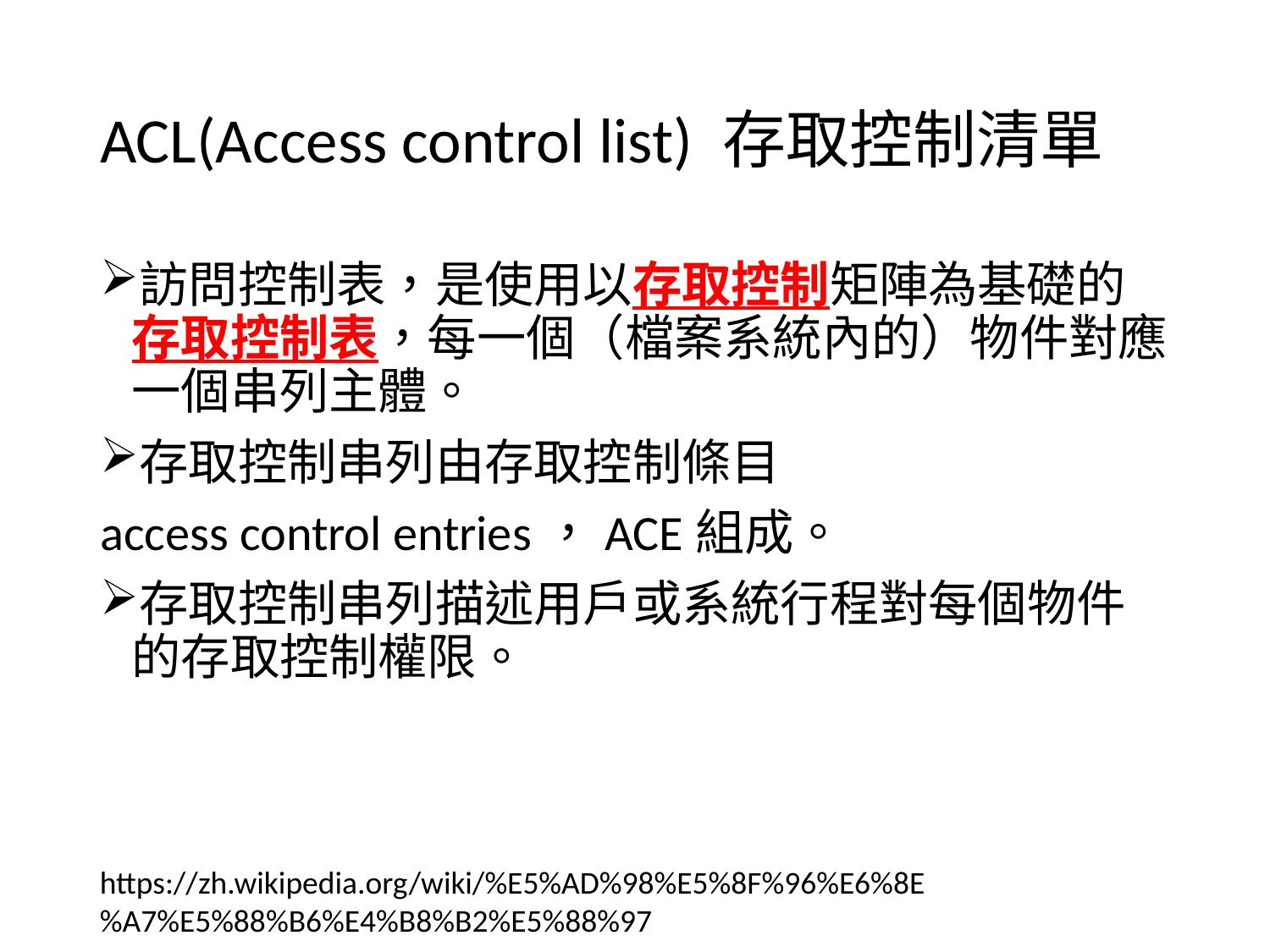

# ACL(Access control list) 存取控制清單
訪問控制表，是使用以存取控制矩陣為基礎的存取控制表，每一個（檔案系統內的）物件對應一個串列主體。
存取控制串列由存取控制條目
access control entries，ACE組成。
存取控制串列描述用戶或系統行程對每個物件的存取控制權限。
https://zh.wikipedia.org/wiki/%E5%AD%98%E5%8F%96%E6%8E%A7%E5%88%B6%E4%B8%B2%E5%88%97